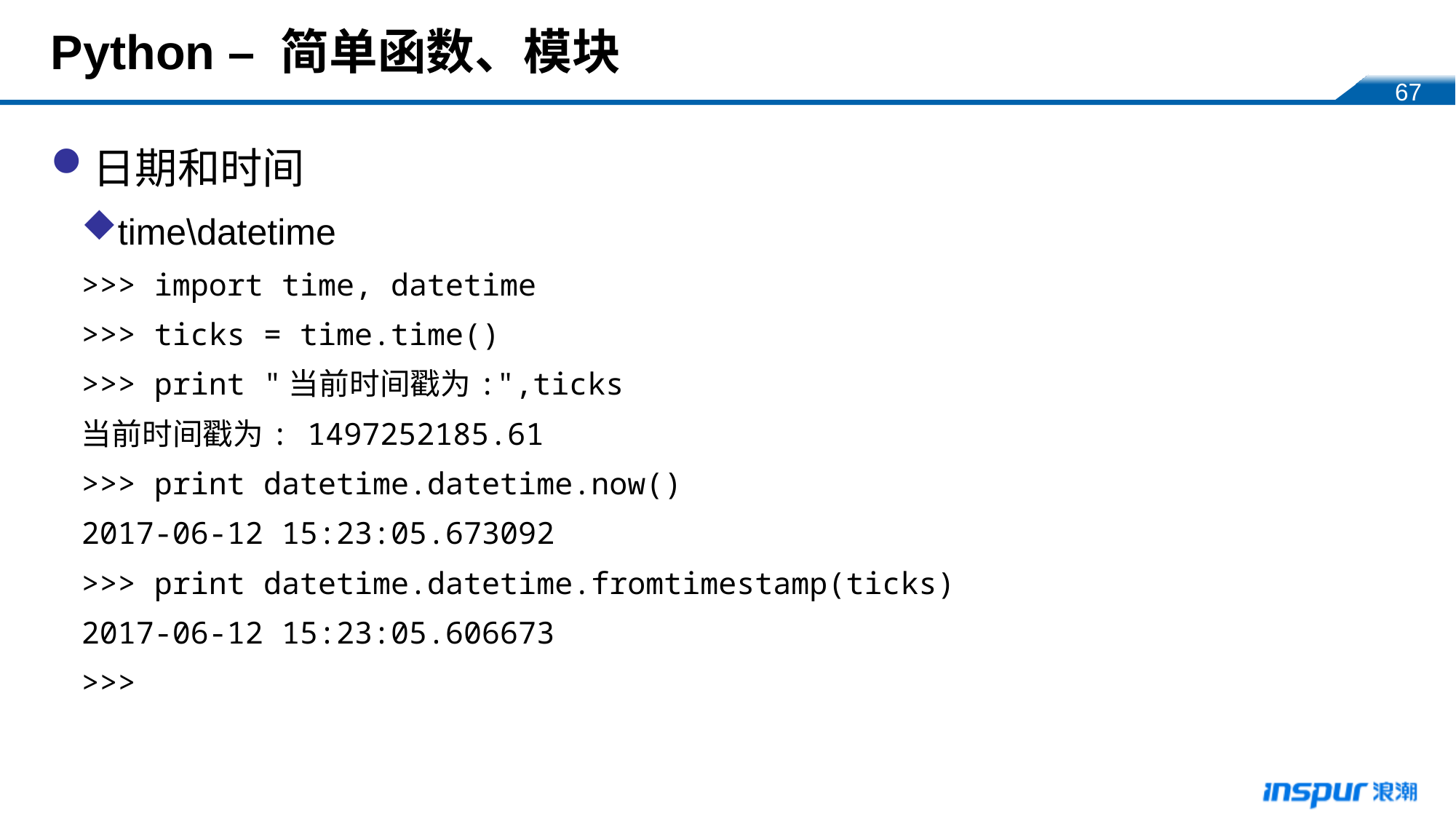

# Python – 简单函数、模块
日期和时间
time\datetime
>>> import time, datetime
>>> ticks = time.time()
>>> print "当前时间戳为:",ticks
当前时间戳为: 1497252185.61
>>> print datetime.datetime.now()
2017-06-12 15:23:05.673092
>>> print datetime.datetime.fromtimestamp(ticks)
2017-06-12 15:23:05.606673
>>>